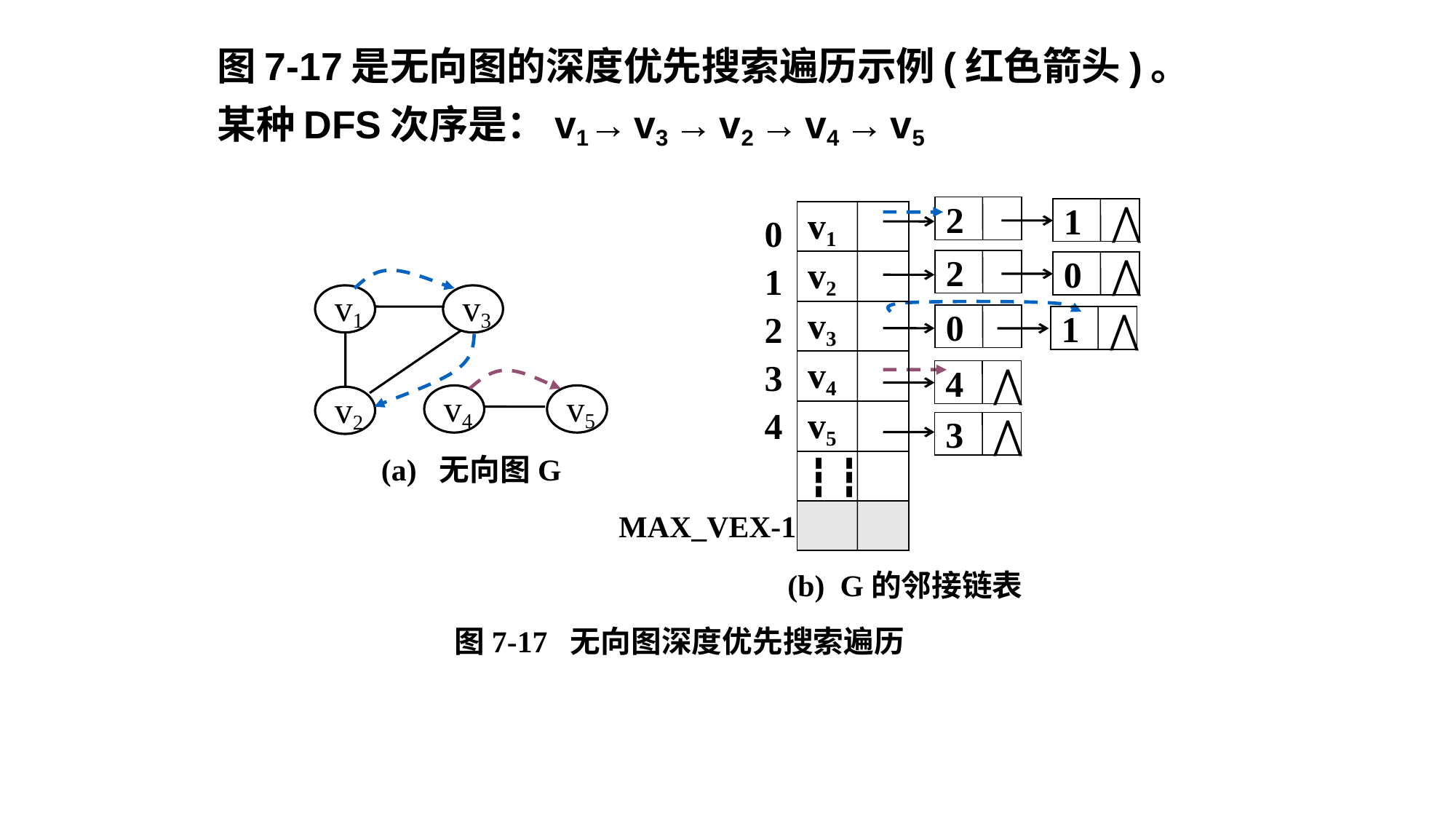

图7-17是无向图的深度优先搜索遍历示例(红色箭头)。
某种DFS次序是：v1→ v3 → v2 → v4 → v5
2

1   ⋀

0
1
2
3
4
v1

v2

v3

v4

v5

┇ ┇

2

0   ⋀

0

1   ⋀

4   ⋀

3   ⋀

MAX_VEX-1
(b)  G的邻接链表

v1
v3

v2

v4
v5

(a)  无向图G
图7-17  无向图深度优先搜索遍历